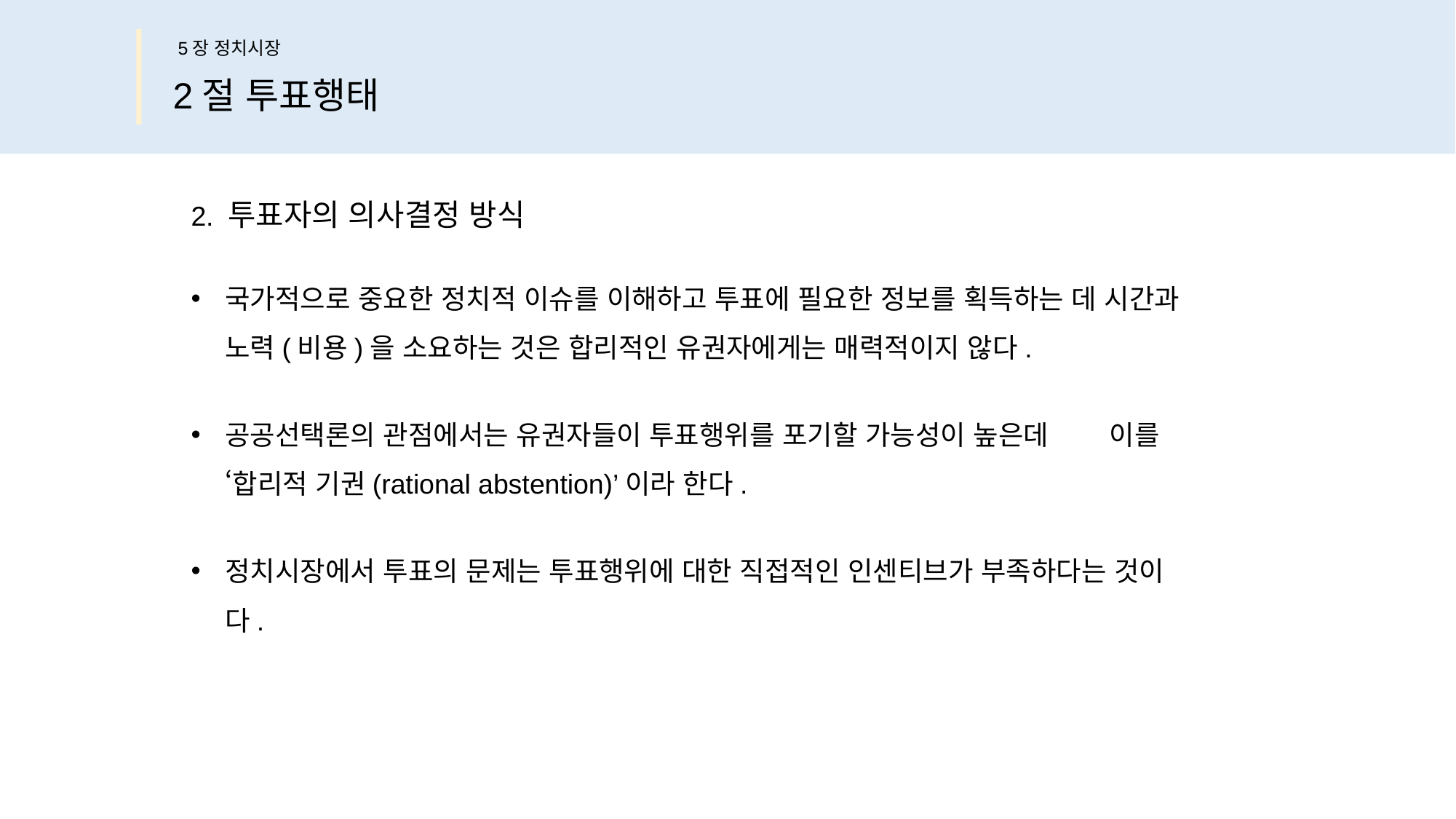

5장 정치시장
2절 투표행태
2. 투표자의 의사결정 방식

국가적으로 중요한 정치적 이슈를 이해하고 투표에 필요한 정보를 획득하는 데 시간과 노력(비용)을 소요하는 것은 합리적인 유권자에게는 매력적이지 않다.

공공선택론의 관점에서는 유권자들이 투표행위를 포기할 가능성이 높은데        이를 ‘합리적 기권(rational abstention)’이라 한다.

정치시장에서 투표의 문제는 투표행위에 대한 직접적인 인센티브가 부족하다는 것이다.